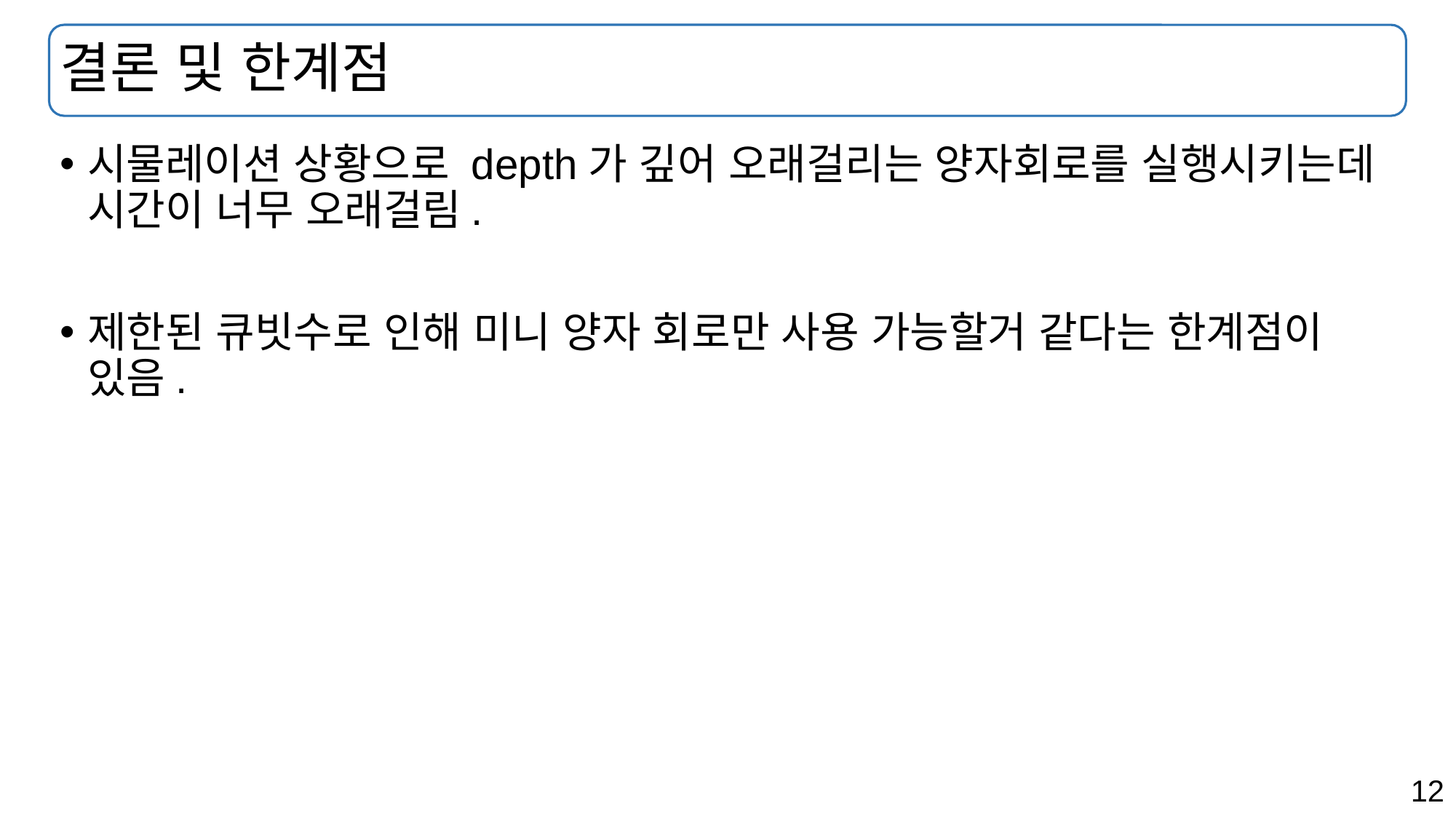

# 결론 및 한계점
시물레이션 상황으로 depth가 깊어 오래걸리는 양자회로를 실행시키는데 시간이 너무 오래걸림.

제한된 큐빗수로 인해 미니 양자 회로만 사용 가능할거 같다는 한계점이 있음.